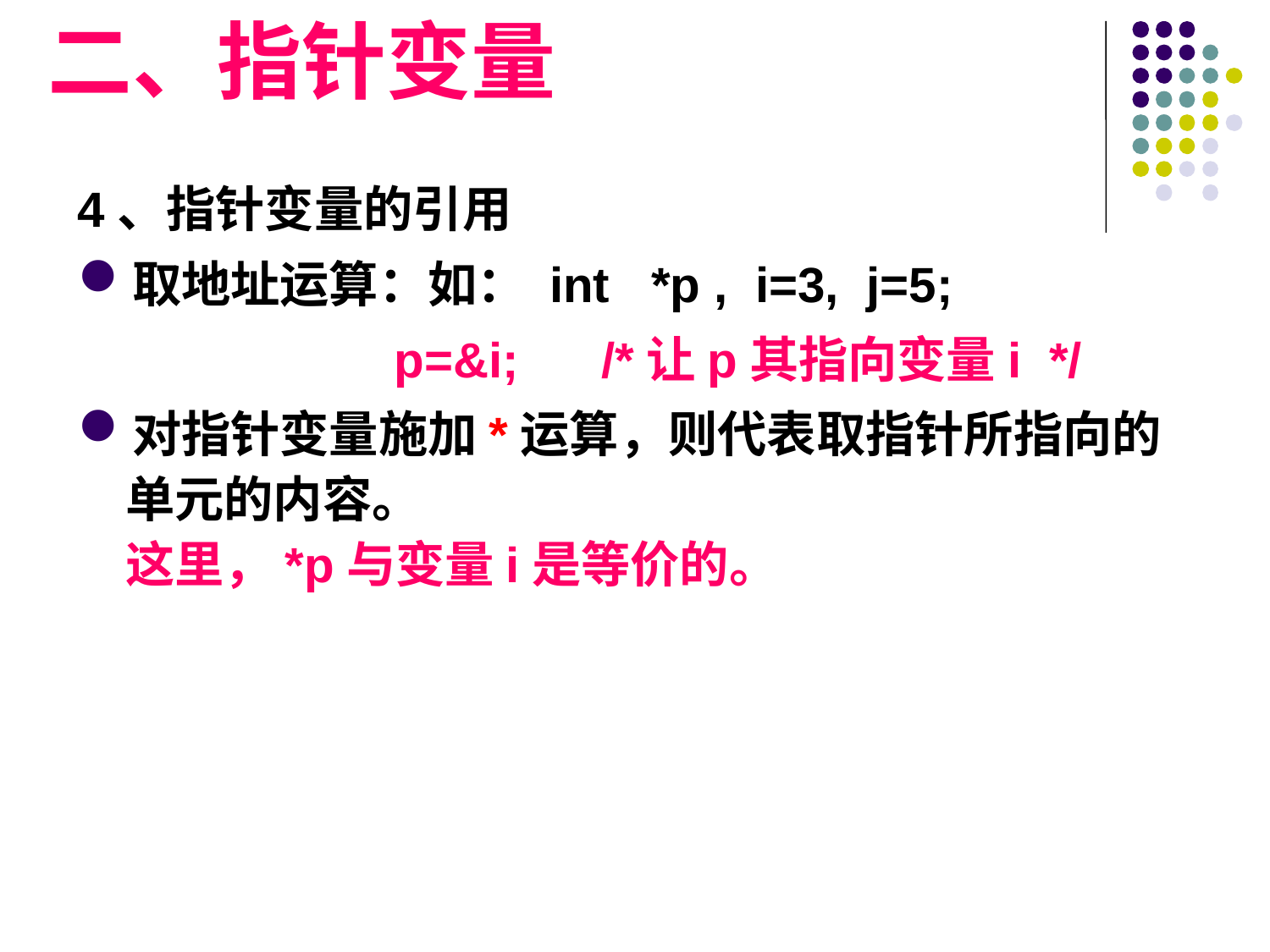

# 二、指针变量
4、指针变量的引用
取地址运算：如： int   *p ,  i=3,  j=5;
                       p=&i;      /*让p其指向变量i  */
对指针变量施加*运算，则代表取指针所指向的单元的内容。
这里，*p与变量i是等价的。